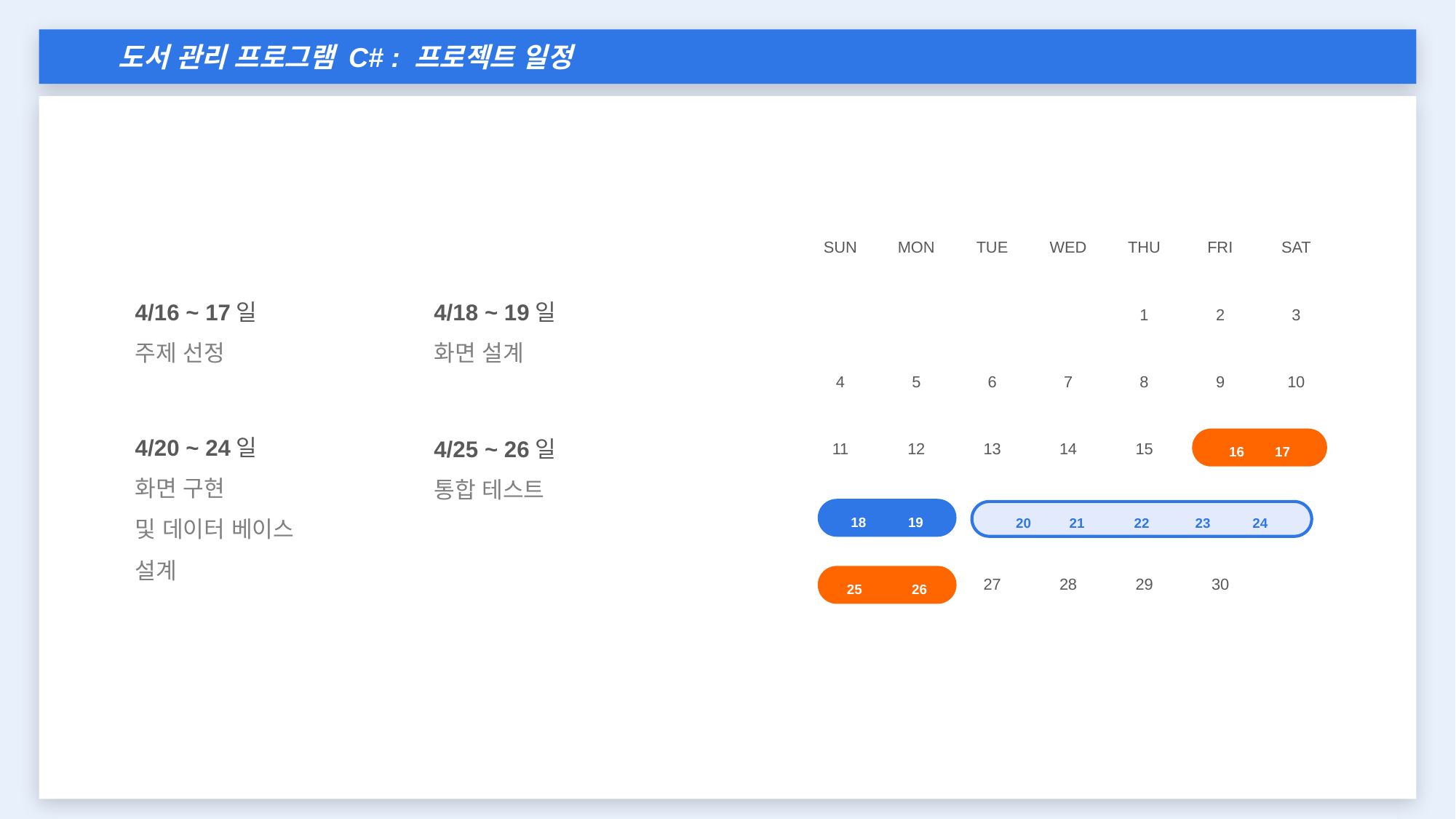

도서 관리 프로그램 C# : 프로젝트 일정

| SUN | MON | TUE | WED | THU | FRI | SAT |
| --- | --- | --- | --- | --- | --- | --- |
|  |  |  |  | 1 | 2 | 3 |
| 4 | 5 | 6 | 7 | 8 | 9 | 10 |
| 11 | 12 | 13 | 14 | 15 | 16 | 17 |
| 18 | 19 | 20 | 24 | 25 | 26 | 24 |
| 25 | 29 | 27 | 28 | 29 | 30 |  |
4/16 ~ 17일
주제 선정
4/18 ~ 19일
화면 설계
4/20 ~ 24일
화면 구현
및 데이터 베이스 설계
4/25 ~ 26일
통합 테스트
16        17
18           19
20          21             22            23           24
25             26